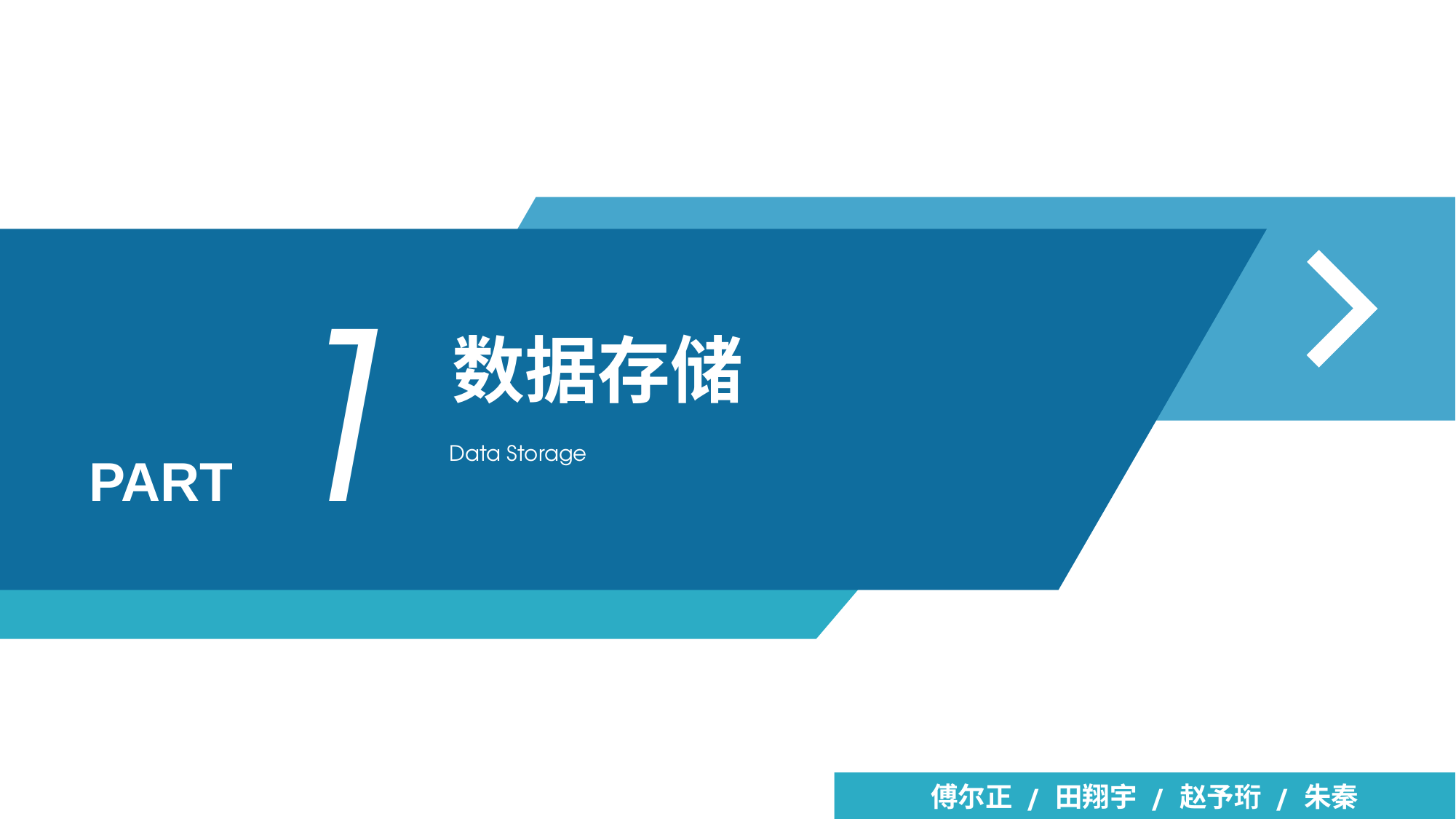

1
数据存储

Data Storage
PART
傅尔正 / 田翔宇 / 赵予珩 / 朱秦